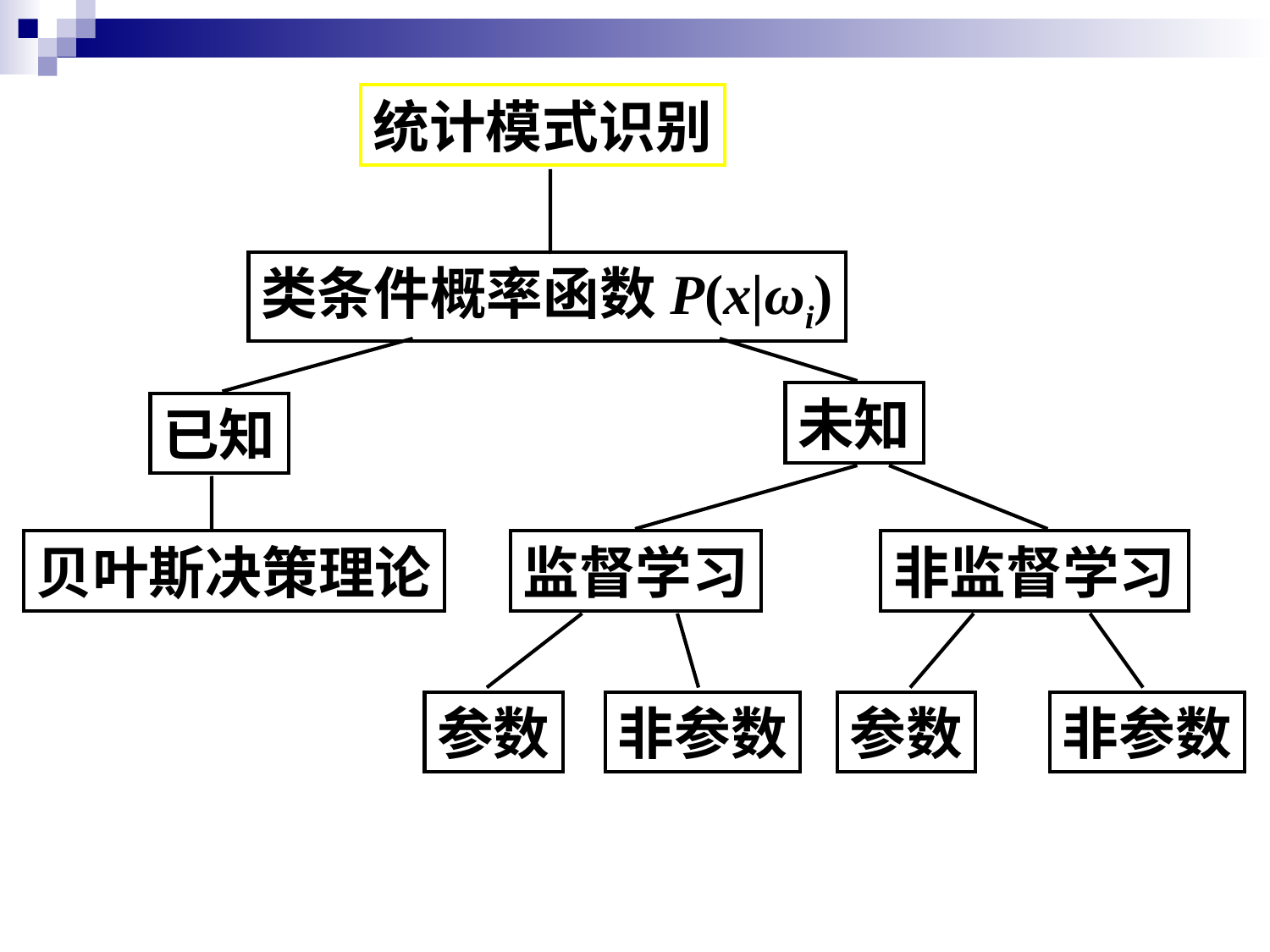

统计模式识别

类条件概率函数P(x|ωi)

已知

未知

监督学习

非监督学习

贝叶斯决策理论

参数

非参数

参数

非参数